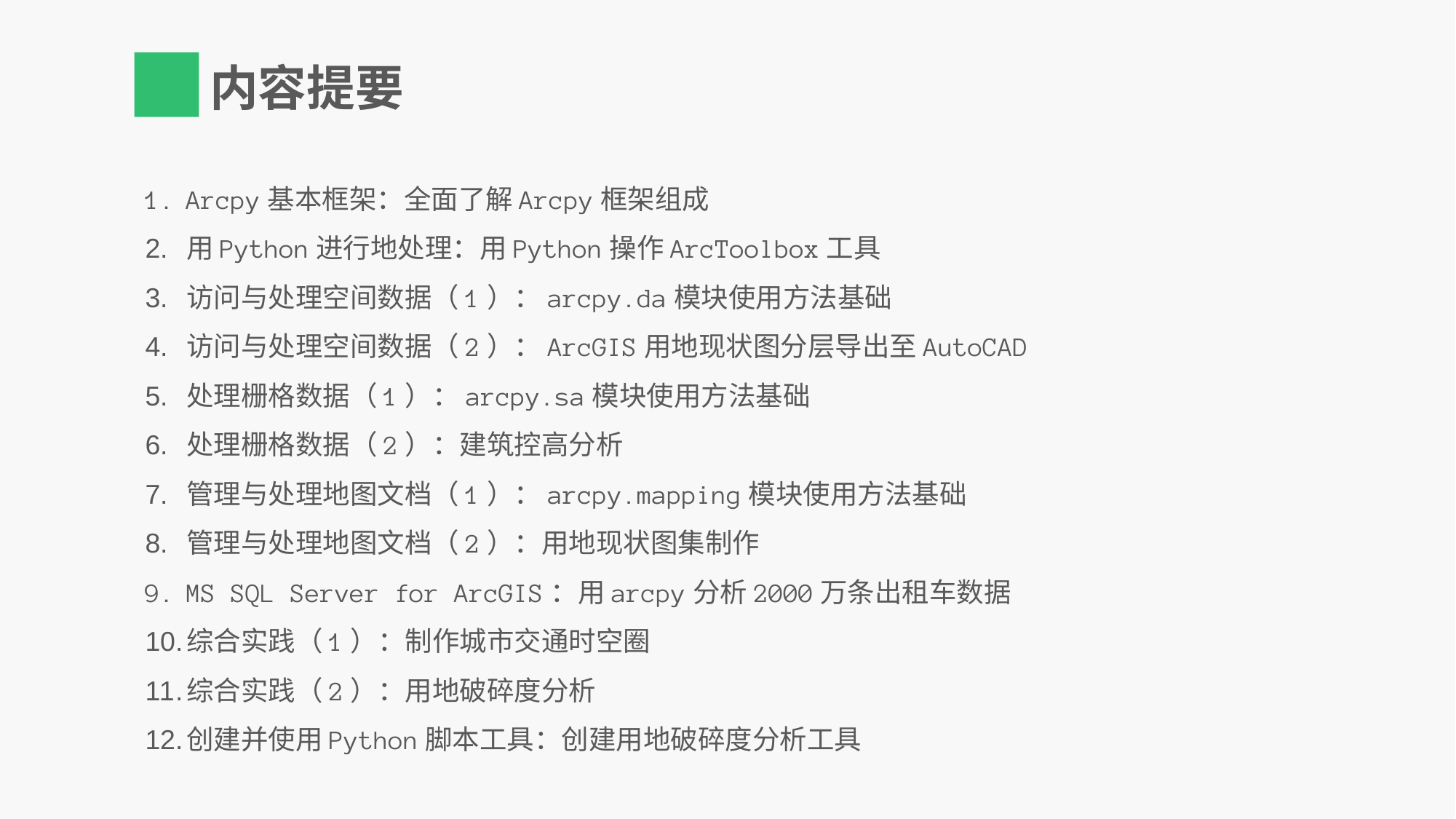

Arcpy基本框架：全面了解Arcpy框架组成
用Python进行地处理：用Python操作ArcToolbox工具
访问与处理空间数据（1）：arcpy.da模块使用方法基础
访问与处理空间数据（2）：ArcGIS用地现状图分层导出至AutoCAD
处理栅格数据（1）：arcpy.sa模块使用方法基础
处理栅格数据（2）：建筑控高分析
管理与处理地图文档（1）：arcpy.mapping模块使用方法基础
管理与处理地图文档（2）：用地现状图集制作
MS SQL Server for ArcGIS：用arcpy分析2000万条出租车数据
综合实践（1）：制作城市交通时空圈
综合实践（2）：用地破碎度分析
创建并使用Python脚本工具：创建用地破碎度分析工具